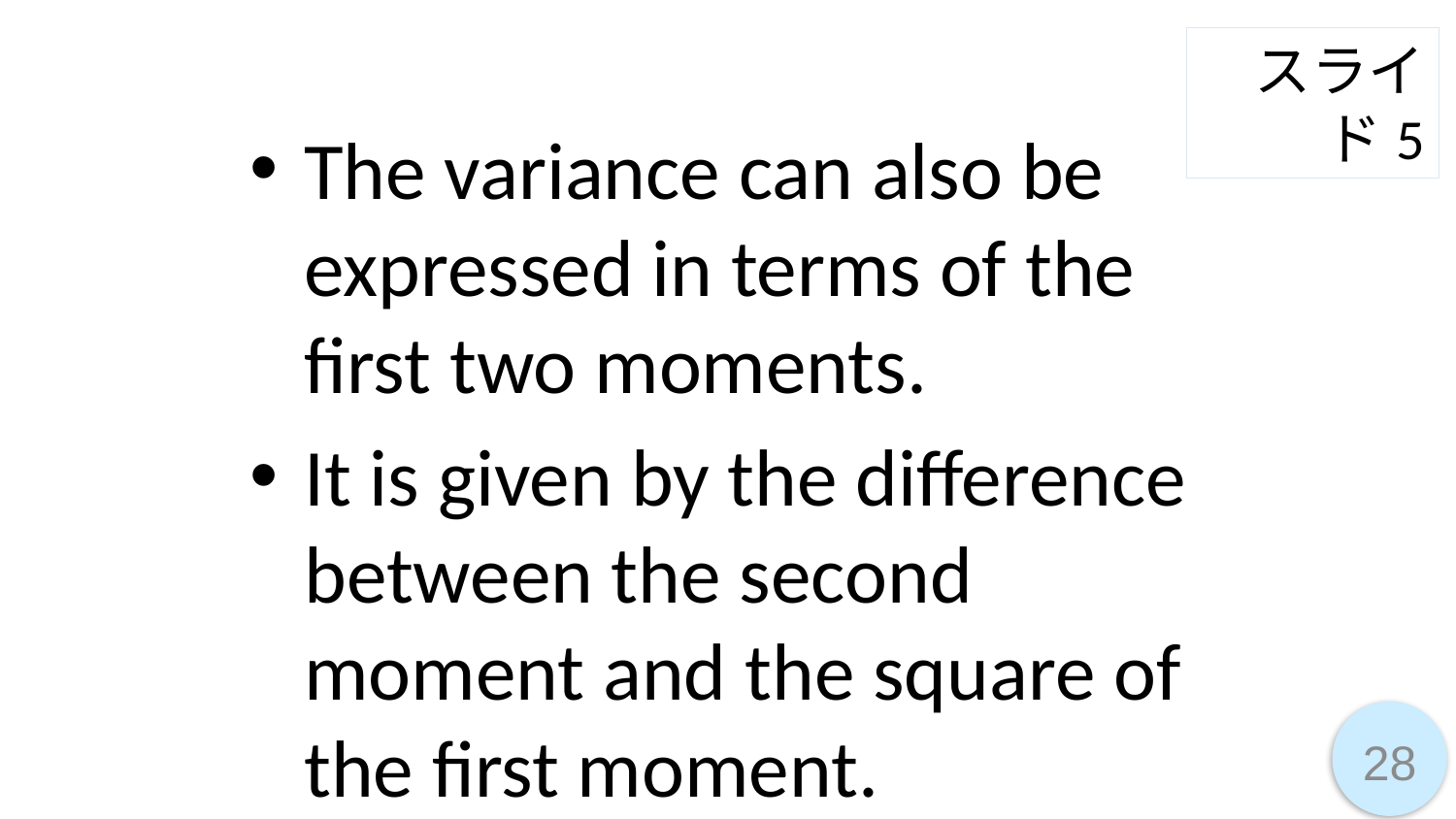

スライド5
The variance can also be expressed in terms of the first two moments.
It is given by the difference between the second moment and the square of the first moment.
28